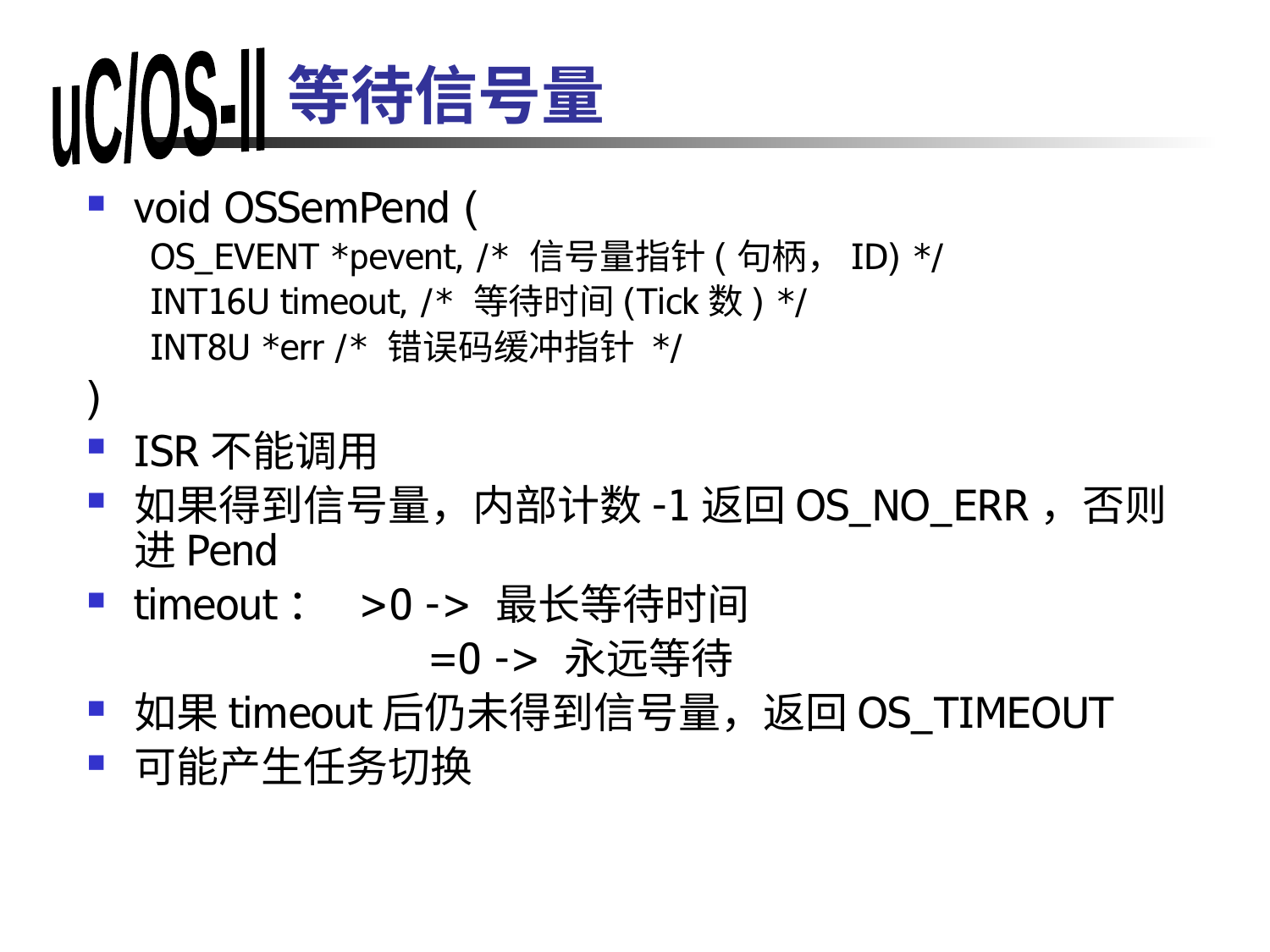

# 等待信号量
void OSSemPend (
OS_EVENT *pevent, /* 信号量指针(句柄，ID) */
INT16U timeout, /* 等待时间(Tick数) */
INT8U *err /* 错误码缓冲指针 */
)
ISR不能调用
如果得到信号量，内部计数-1返回OS_NO_ERR，否则进Pend
timeout：  >0 -> 最长等待时间
			   =0 -> 永远等待
如果timeout后仍未得到信号量，返回OS_TIMEOUT
可能产生任务切换